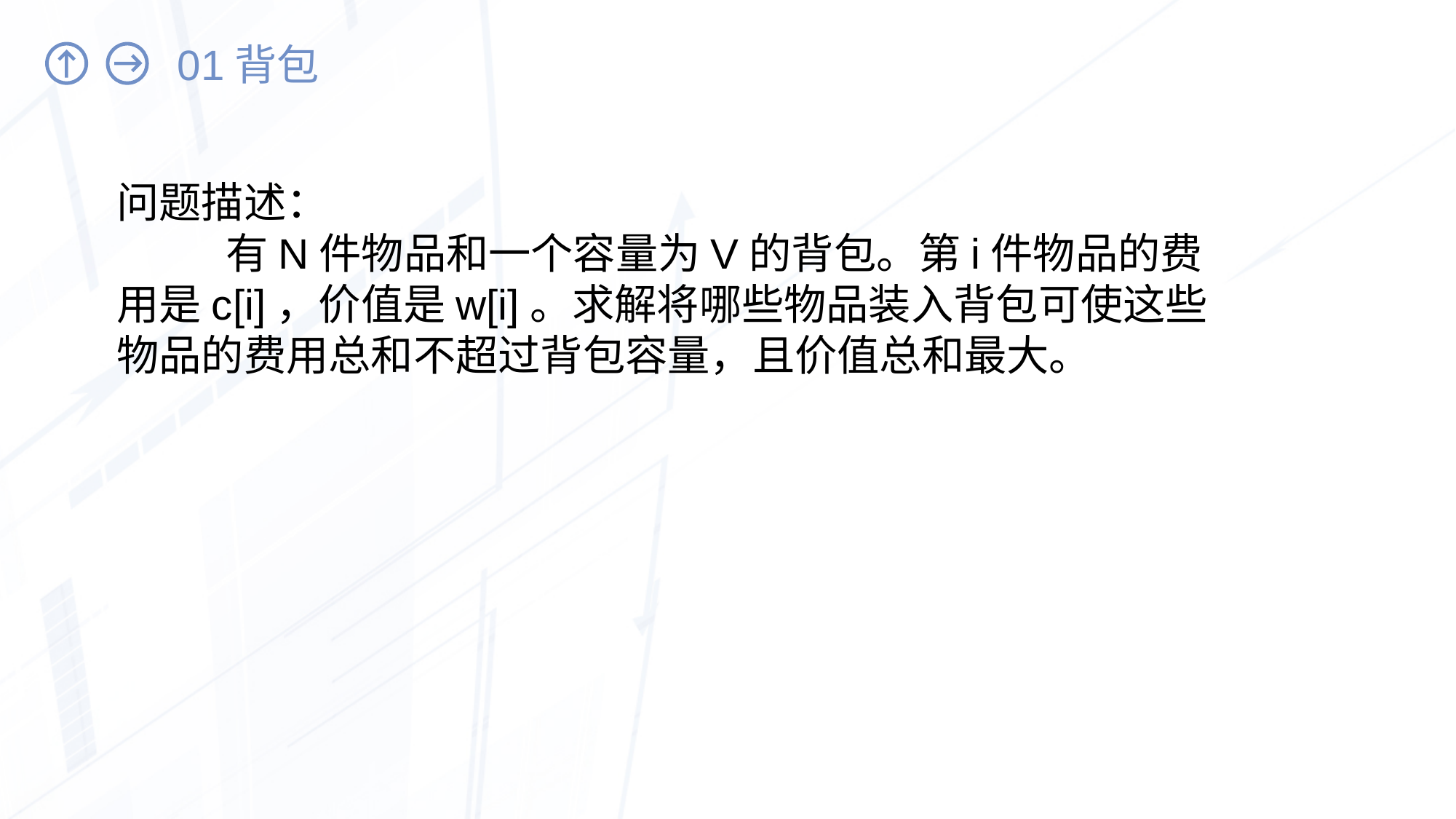

# 01背包
问题描述：
	有N件物品和一个容量为V的背包。第i件物品的费用是c[i]，价值是w[i]。求解将哪些物品装入背包可使这些物品的费用总和不超过背包容量，且价值总和最大。